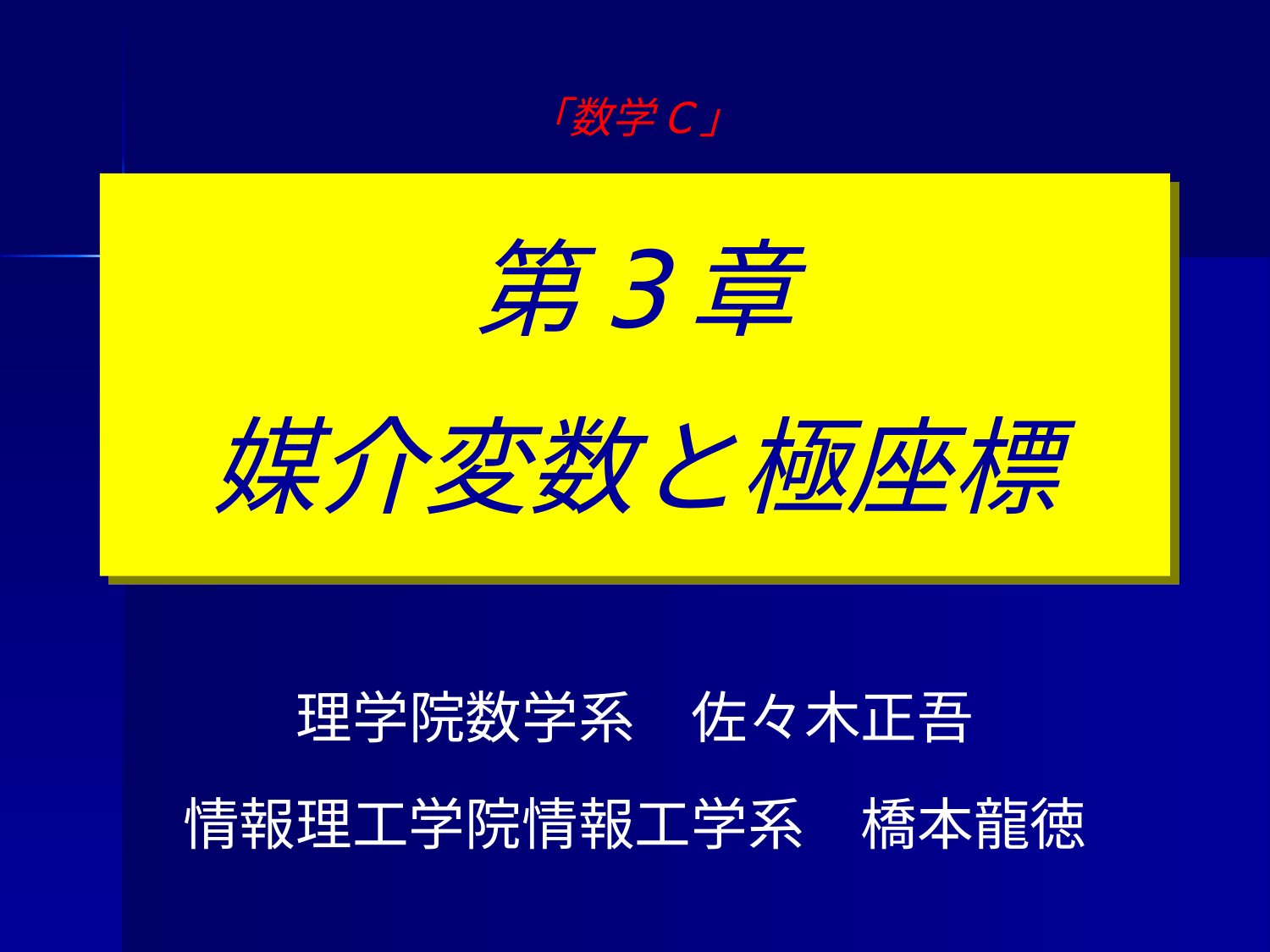

「数学C」
第3章

媒介変数と極座標
理学院数学系　佐々木正吾

情報理工学院情報工学系　橋本龍徳